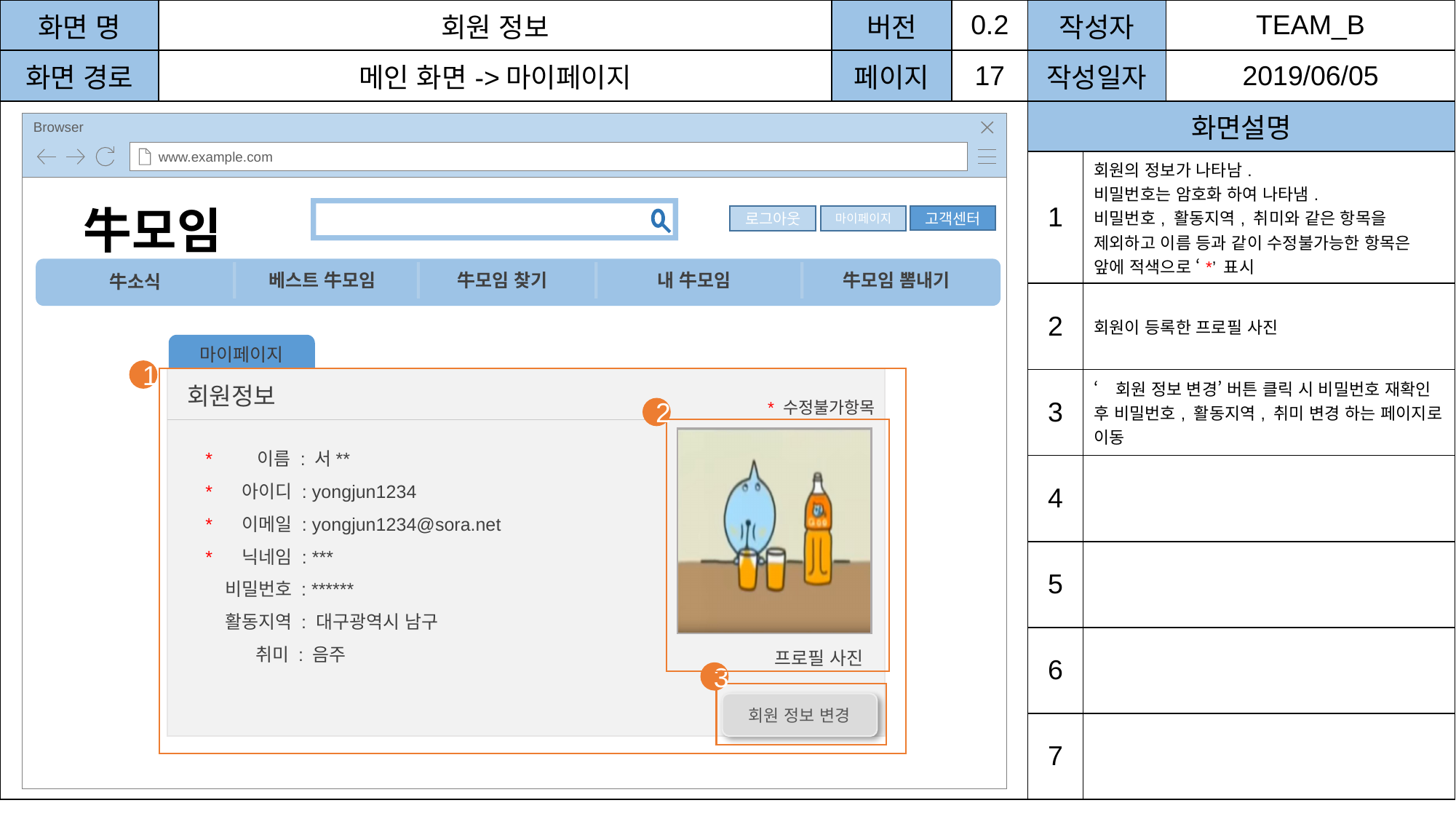

| 화면 명 | 회원 정보 | 버전 | 0.2 | 작성자 |  | TEAM\_B |
| --- | --- | --- | --- | --- | --- | --- |
| 화면 경로 | 메인 화면->마이페이지 | 페이지 | 17 | 작성일자 |  | 2019/06/05 |
|  |  |  |  | 화면설명 |  |  |
|  |  |  |  | 1 | 회원의 정보가 나타남. 비밀번호는 암호화 하여 나타냄. 비밀번호, 활동지역, 취미와 같은 항목을 제외하고 이름 등과 같이 수정불가능한 항목은 앞에 적색으로 ‘\*’ 표시 |  |
|  |  |  |  | 2 | 회원이 등록한 프로필 사진 |  |
|  |  |  |  | 3 | ‘회원 정보 변경’ 버튼 클릭 시 비밀번호 재확인 후 비밀번호, 활동지역, 취미 변경 하는 페이지로 이동 |  |
|  |  |  |  | 4 |  |  |
|  |  |  |  | 5 |  |  |
|  |  |  |  | 6 |  |  |
|  |  |  |  | 7 |  |  |
Browser

www.example.com

牛모임

마이페이지
로그아웃
마이페이지
로그인
회원가입
고객센터
로그아웃

베스트 牛모임
牛모임 찾기
내 牛모임
牛모임 뽐내기
牛소식

마이페이지
1

회원정보
* 수정불가항목
2

*        이름 : 서**
*     아이디 : yongjun1234
*     이메일 : yongjun1234@sora.net
*     닉네임 : ***
   비밀번호 : ******
   활동지역 : 대구광역시 남구
         취미 : 음주

프로필 사진

3

회원 정보 변경